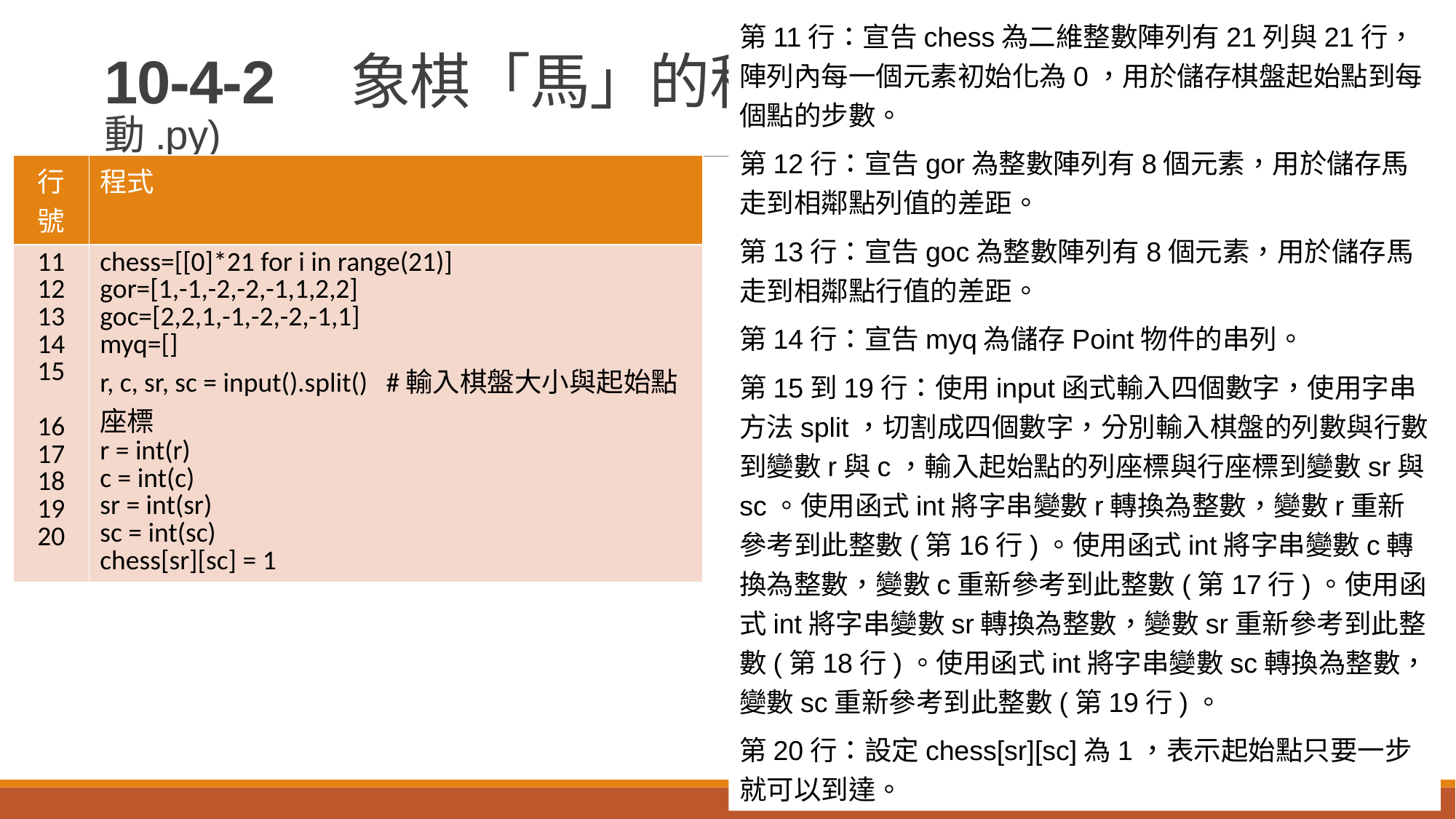

第11行：宣告chess為二維整數陣列有21列與21行，陣列內每一個元素初始化為0，用於儲存棋盤起始點到每個點的步數。
第12行：宣告gor為整數陣列有8個元素，用於儲存馬走到相鄰點列值的差距。
第13行：宣告goc為整數陣列有8個元素，用於儲存馬走到相鄰點行值的差距。
第14行：宣告myq為儲存Point物件的串列。
第15到19行：使用input函式輸入四個數字，使用字串方法split，切割成四個數字，分別輸入棋盤的列數與行數到變數r與c，輸入起始點的列座標與行座標到變數sr與sc。使用函式int將字串變數r轉換為整數，變數r重新參考到此整數(第16行)。使用函式int將字串變數c轉換為整數，變數c重新參考到此整數(第17行)。使用函式int將字串變數sr轉換為整數，變數sr重新參考到此整數(第18行)。使用函式int將字串變數sc轉換為整數，變數sc重新參考到此整數(第19行)。
第20行：設定chess[sr][sc]為1，表示起始點只要一步就可以到達。
# 10-4-2　象棋「馬」的移動(10-4-2象棋馬的移動.py)
| 行號 | 程式 |
| --- | --- |
| 11 12 13 14 15 16 17 18 19 20 | chess=[[0]\*21 for i in range(21)] gor=[1,-1,-2,-2,-1,1,2,2] goc=[2,2,1,-1,-2,-2,-1,1] myq=[] r, c, sr, sc = input().split() #輸入棋盤大小與起始點座標 r = int(r) c = int(c) sr = int(sr) sc = int(sc) chess[sr][sc] = 1 |